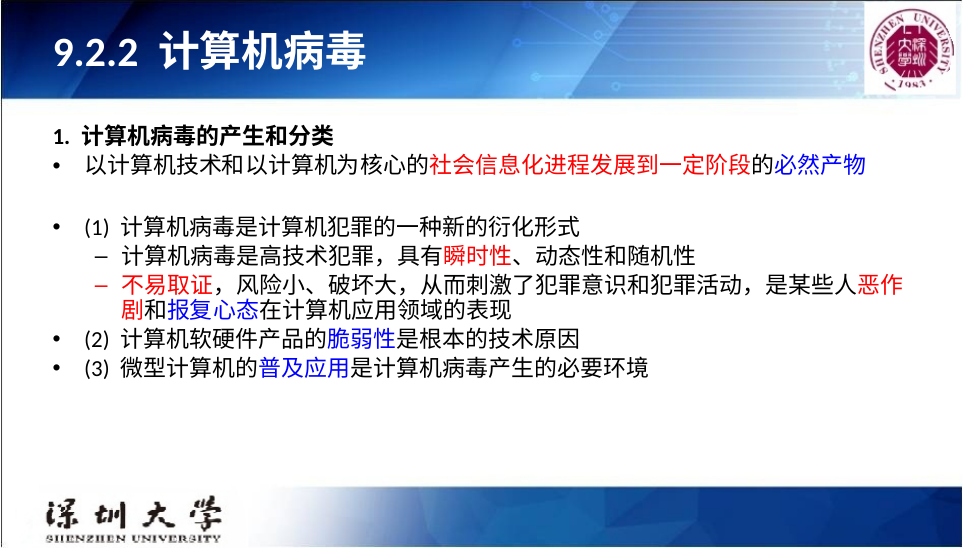

# 9.2.2 计算机病毒
1. 计算机病毒的产生和分类
以计算机技术和以计算机为核心的社会信息化进程发展到一定阶段的必然产物

(1) 计算机病毒是计算机犯罪的一种新的衍化形式
计算机病毒是高技术犯罪，具有瞬时性、动态性和随机性
不易取证，风险小、破坏大，从而刺激了犯罪意识和犯罪活动，是某些人恶作剧和报复心态在计算机应用领域的表现
(2) 计算机软硬件产品的脆弱性是根本的技术原因
(3) 微型计算机的普及应用是计算机病毒产生的必要环境
322